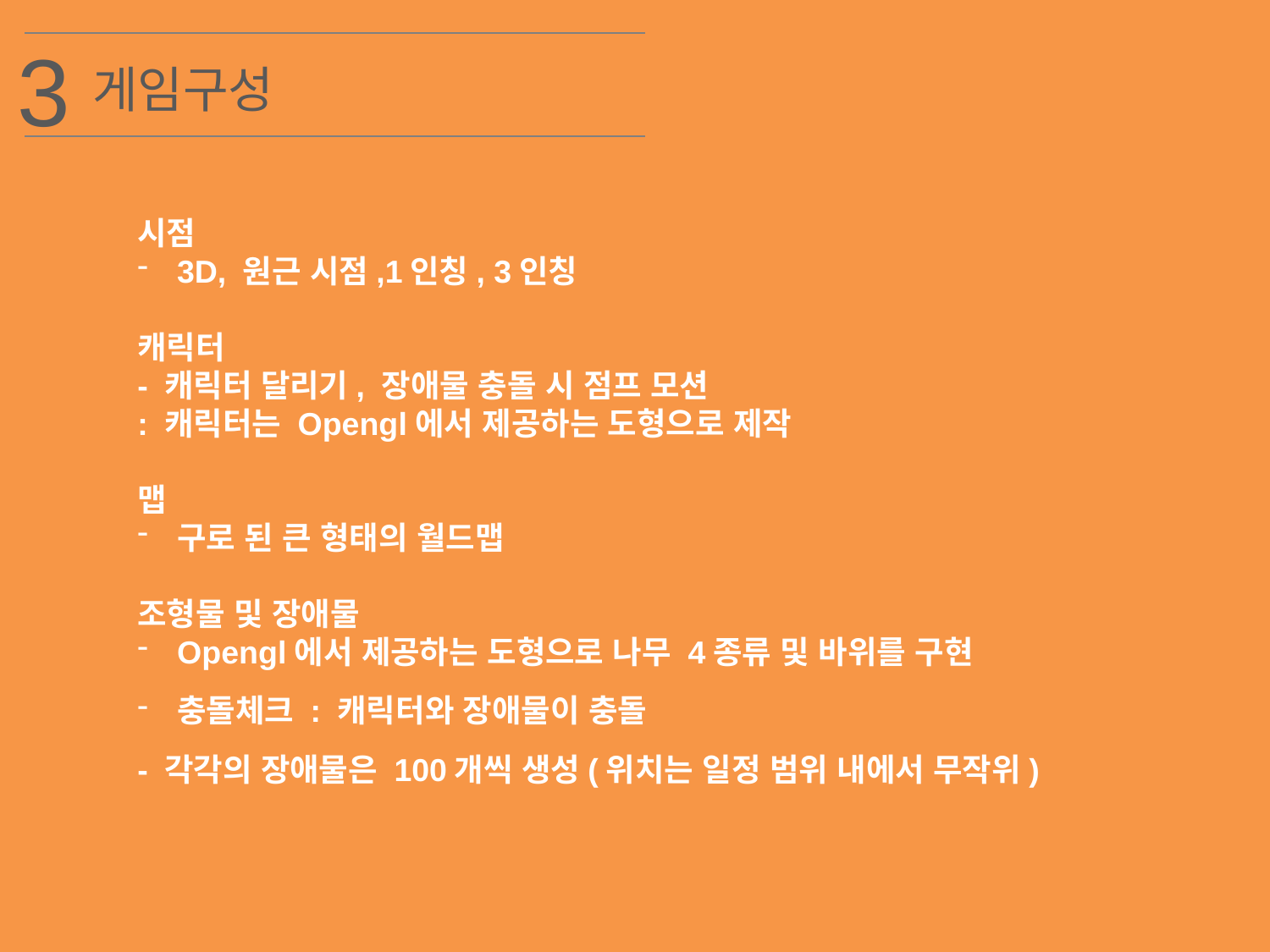

3
게임구성

시점
3D, 원근 시점,1인칭, 3인칭

캐릭터
- 캐릭터 달리기, 장애물 충돌 시 점프 모션
: 캐릭터는 Opengl에서 제공하는 도형으로 제작

맵
구로 된 큰 형태의 월드맵

조형물 및 장애물
Opengl에서 제공하는 도형으로 나무 4종류 및 바위를 구현

충돌체크 : 캐릭터와 장애물이 충돌

- 각각의 장애물은 100개씩 생성(위치는 일정 범위 내에서 무작위)